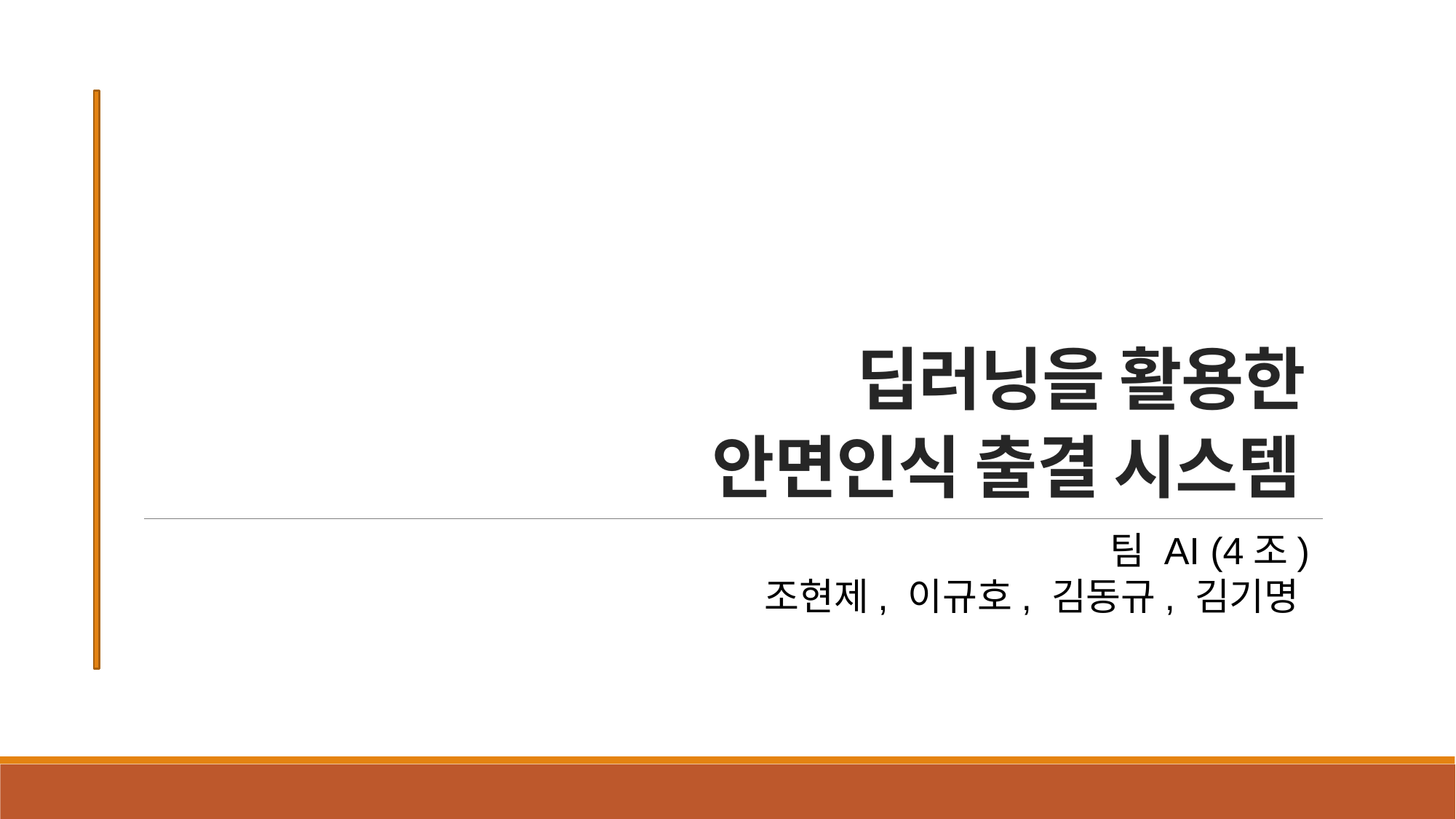

# 딥러닝을 활용한
안면인식 출결 시스템
팀 AI (4조)
조현제, 이규호, 김동규, 김기명